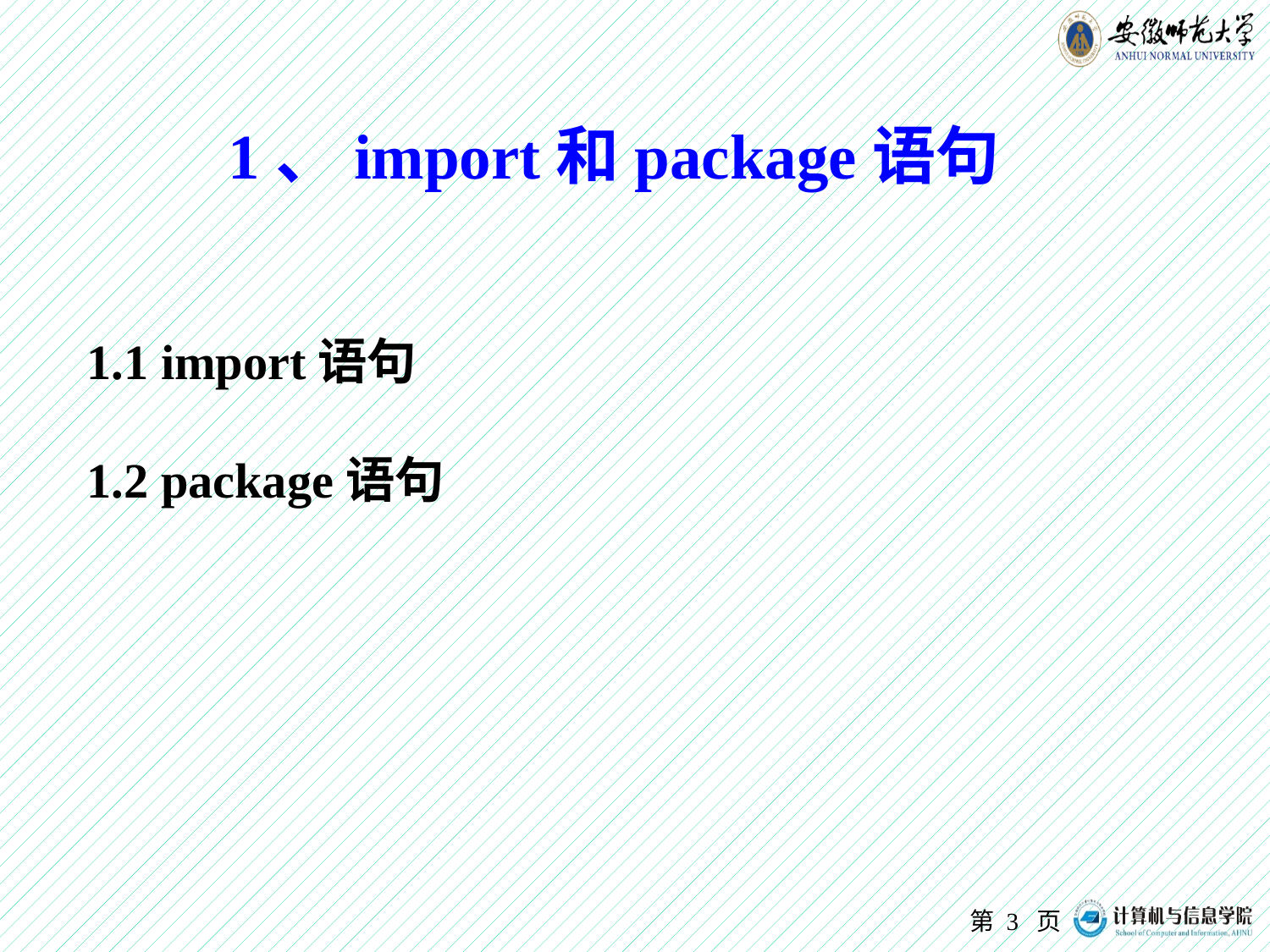

# 1、import和package语句
1.1 import语句
1.2 package语句
第 3  页